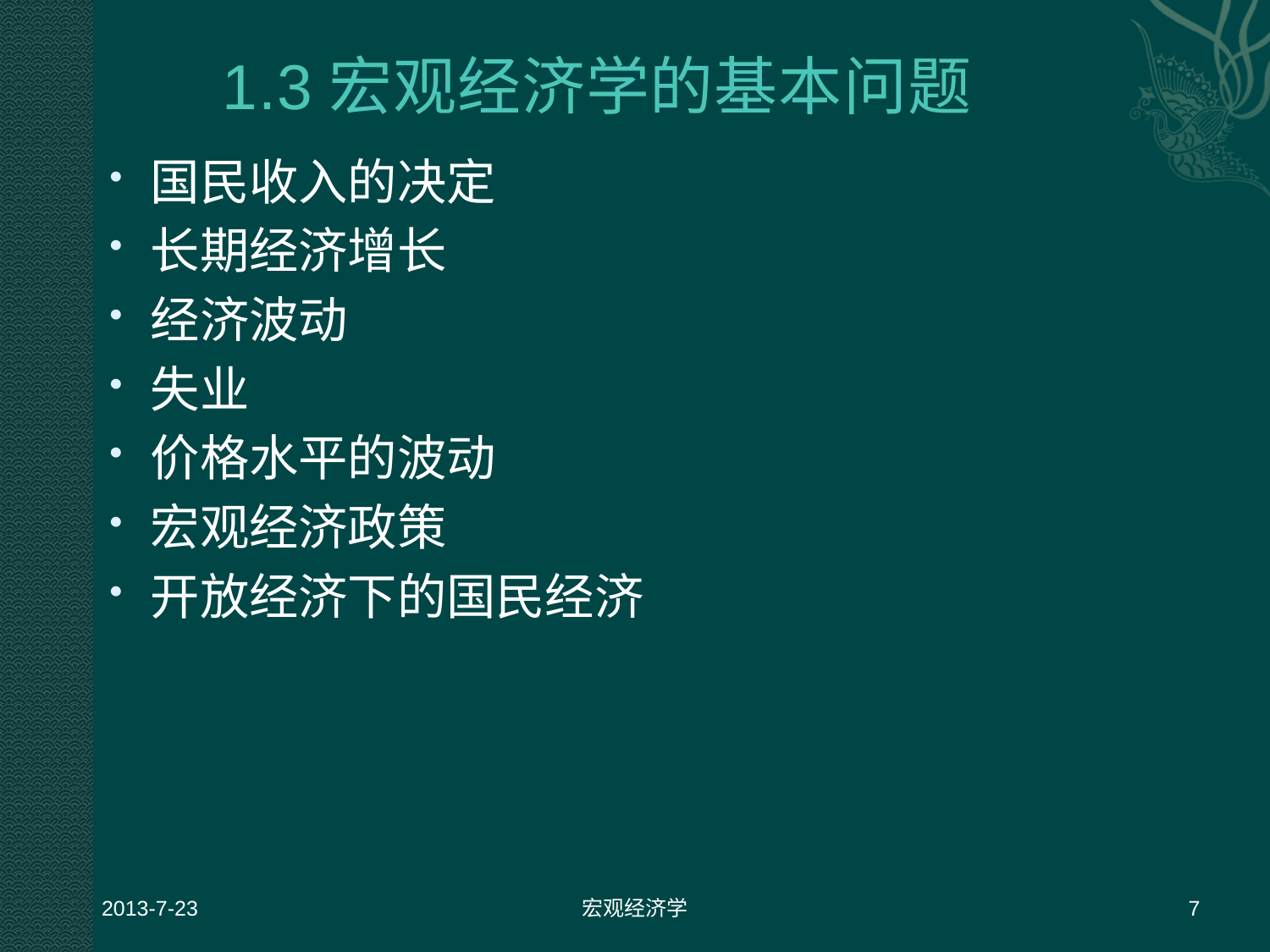

# 1.3宏观经济学的基本问题
国民收入的决定
长期经济增长
经济波动
失业
价格水平的波动
宏观经济政策
开放经济下的国民经济

2013-7-23
宏观经济学
7